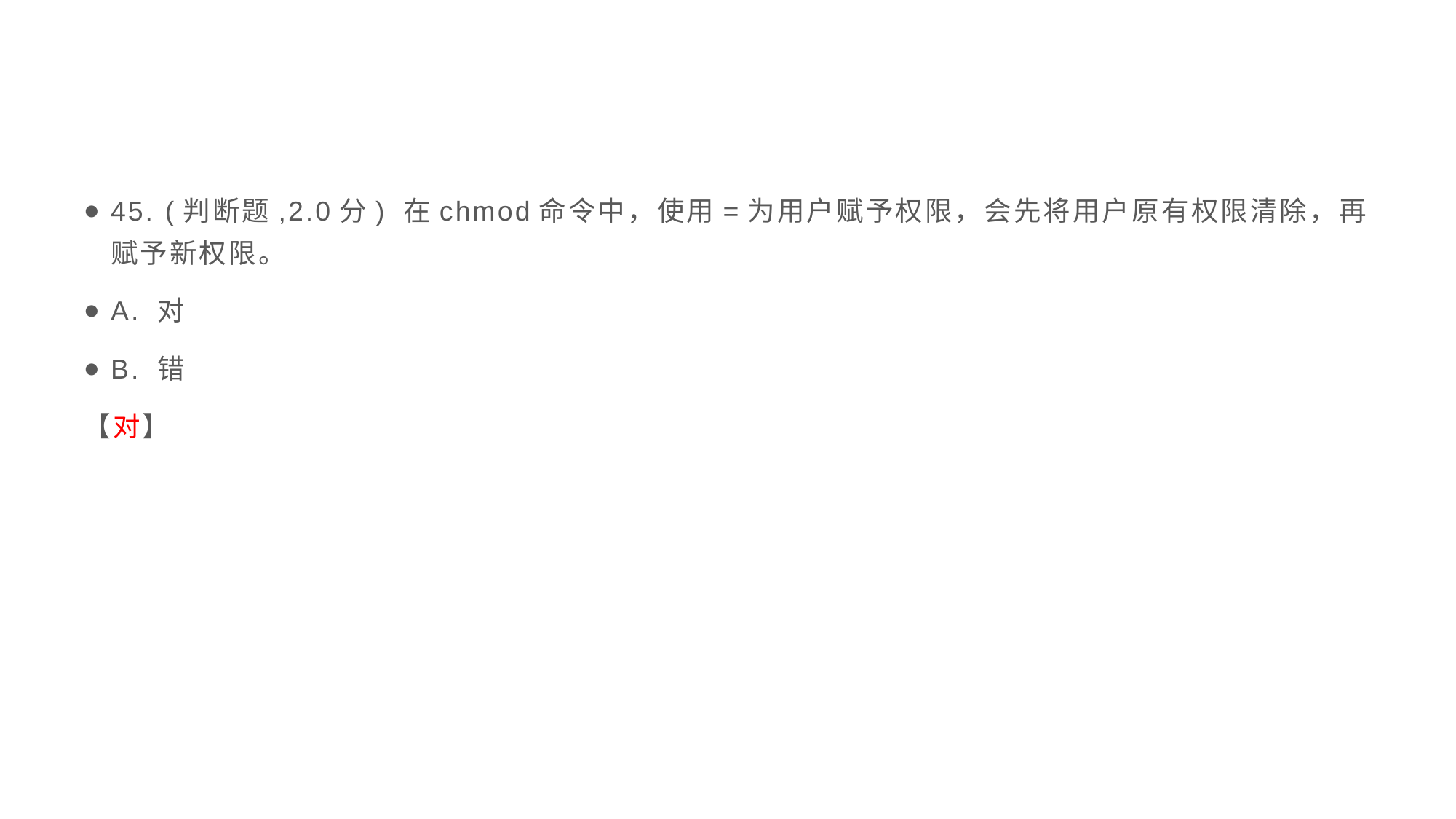

#
45. (判断题,2.0分) 在chmod命令中，使用=为用户赋予权限，会先将用户原有权限清除，再赋予新权限。
A. 对
B. 错
【对】